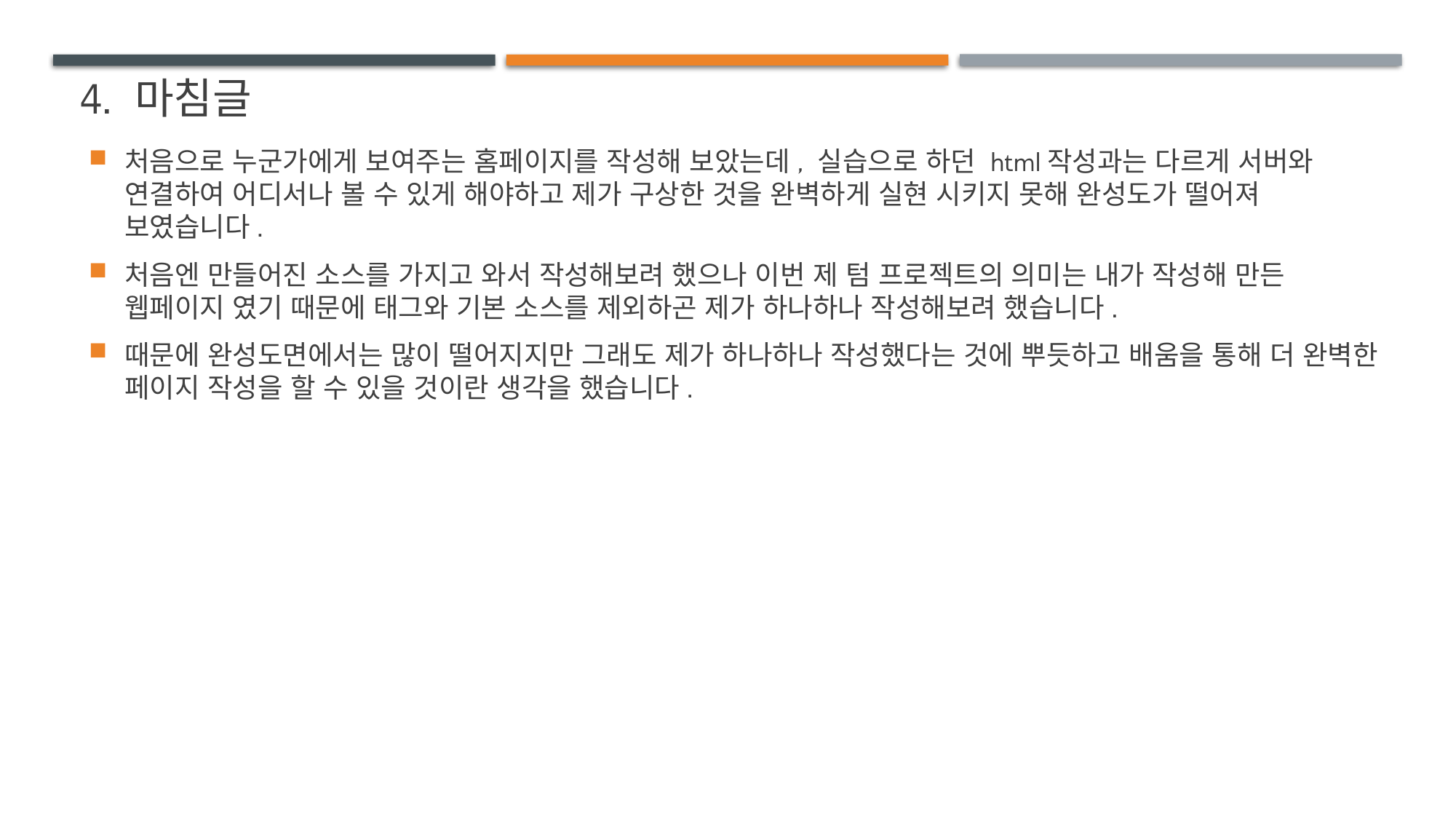

# 4. 마침글
처음으로 누군가에게 보여주는 홈페이지를 작성해 보았는데, 실습으로 하던 html작성과는 다르게 서버와 연결하여 어디서나 볼 수 있게 해야하고 제가 구상한 것을 완벽하게 실현 시키지 못해 완성도가 떨어져 보였습니다.
처음엔 만들어진 소스를 가지고 와서 작성해보려 했으나 이번 제 텀 프로젝트의 의미는 내가 작성해 만든 웹페이지 였기 때문에 태그와 기본 소스를 제외하곤 제가 하나하나 작성해보려 했습니다.
때문에 완성도면에서는 많이 떨어지지만 그래도 제가 하나하나 작성했다는 것에 뿌듯하고 배움을 통해 더 완벽한 페이지 작성을 할 수 있을 것이란 생각을 했습니다.